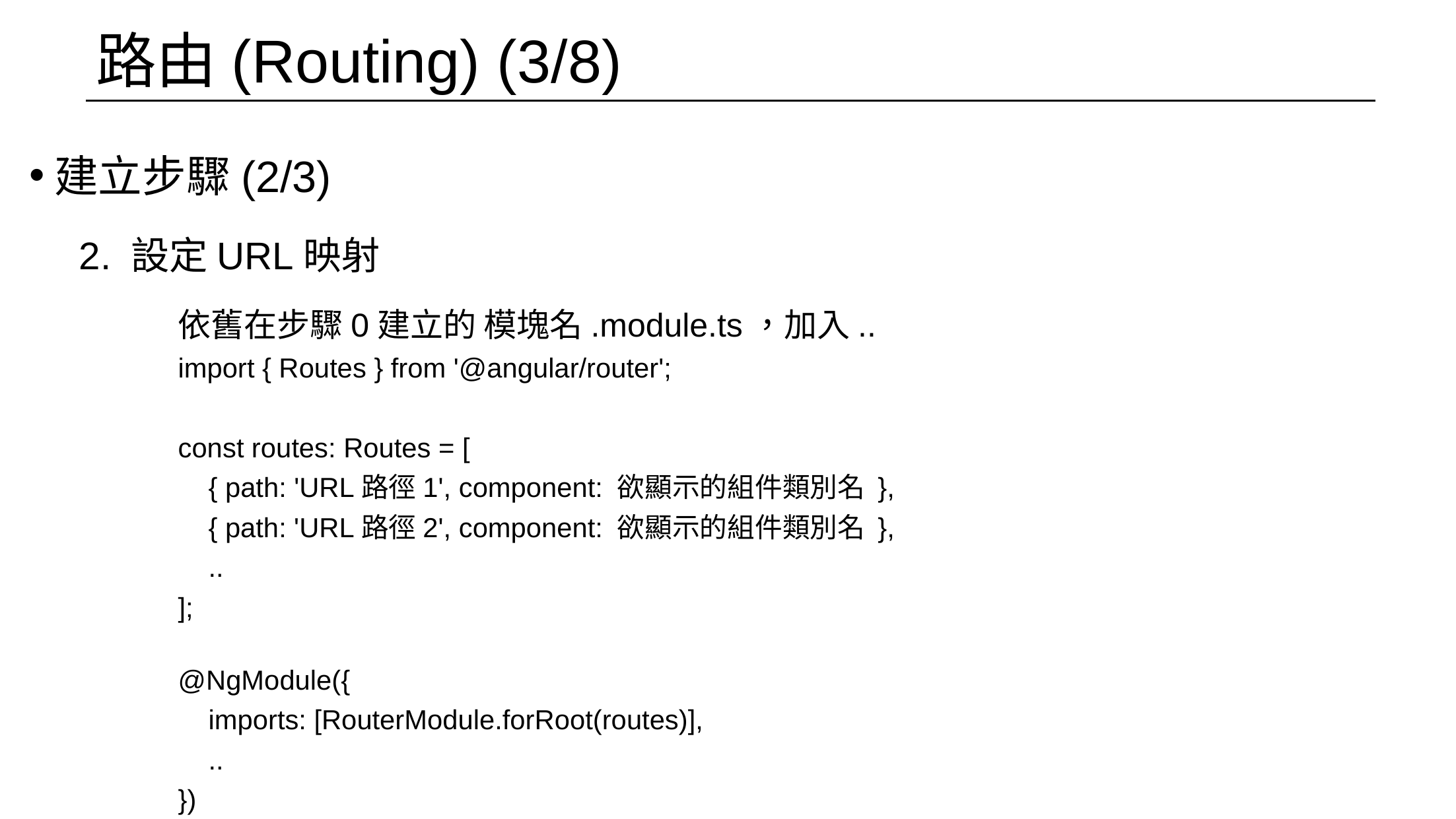

# 路由(Routing) (3/8)
建立步驟(2/3)
2. 設定URL映射
	依舊在步驟0建立的 模塊名.module.ts，加入..
import { Routes } from '@angular/router';

const routes: Routes = [
    { path: 'URL路徑1', component: 欲顯示的組件類別名 },
    { path: 'URL路徑2', component: 欲顯示的組件類別名 },
    ..
];
@NgModule({
    imports: [RouterModule.forRoot(routes)],
    ..
})